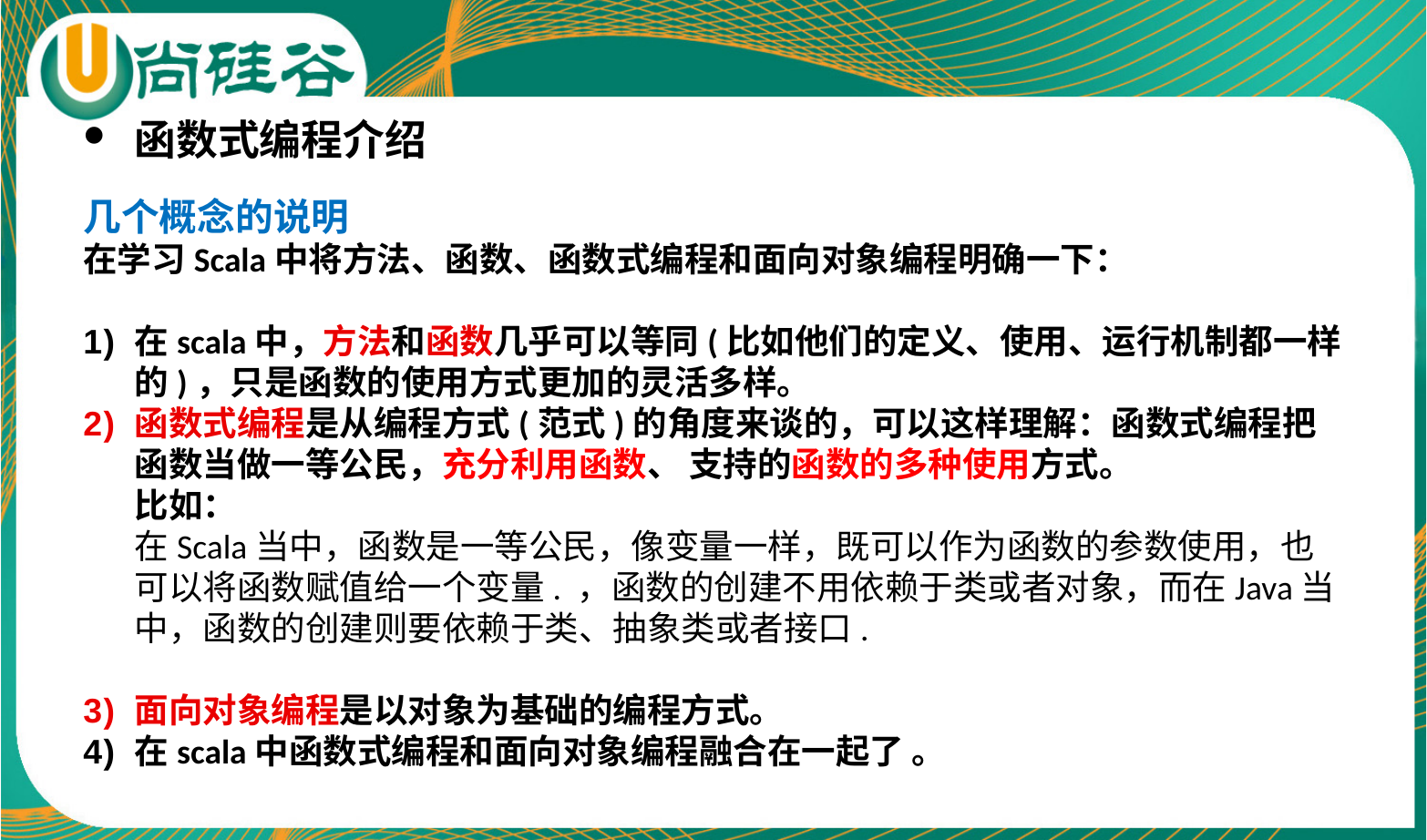

函数式编程介绍
几个概念的说明
在学习Scala中将方法、函数、函数式编程和面向对象编程明确一下：

在scala中，方法和函数几乎可以等同(比如他们的定义、使用、运行机制都一样的)，只是函数的使用方式更加的灵活多样。
函数式编程是从编程方式(范式)的角度来谈的，可以这样理解：函数式编程把函数当做一等公民，充分利用函数、 支持的函数的多种使用方式。
比如：
在Scala当中，函数是一等公民，像变量一样，既可以作为函数的参数使用，也可以将函数赋值给一个变量. ，函数的创建不用依赖于类或者对象，而在Java当中，函数的创建则要依赖于类、抽象类或者接口.
面向对象编程是以对象为基础的编程方式。
在scala中函数式编程和面向对象编程融合在一起了 。